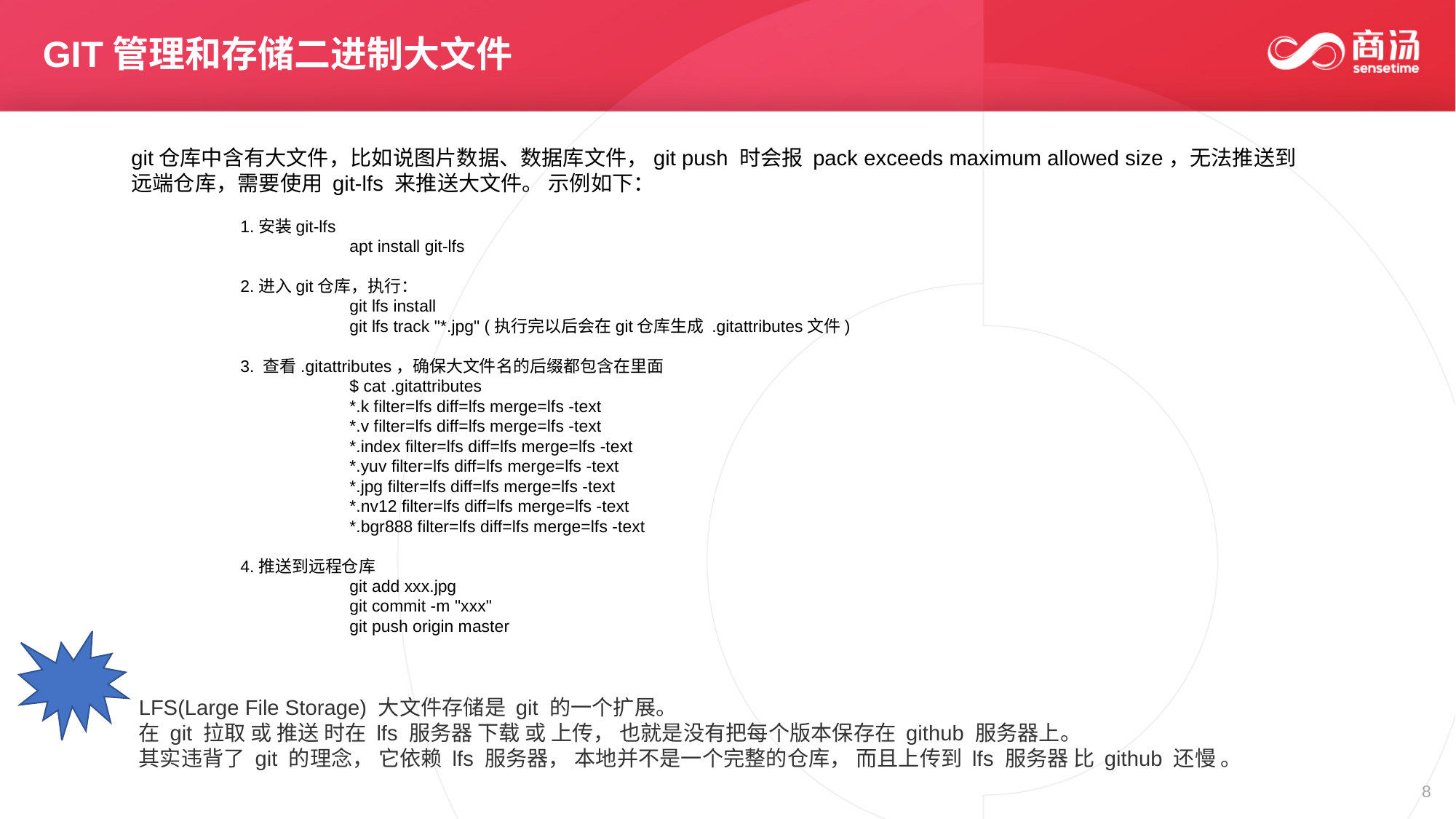

GIT管理和存储二进制大文件
git仓库中含有大文件，比如说图片数据、数据库文件，git push 时会报 pack exceeds maximum allowed size，无法推送到远端仓库，需要使用 git-lfs 来推送大文件。 示例如下：

1.安装git-lfs
	apt install git-lfs
2.进入git仓库，执行：
git lfs install
git lfs track "*.jpg" (执行完以后会在git仓库生成 .gitattributes文件)

3. 查看.gitattributes，确保大文件名的后缀都包含在里面
$ cat .gitattributes
*.k filter=lfs diff=lfs merge=lfs -text
*.v filter=lfs diff=lfs merge=lfs -text
*.index filter=lfs diff=lfs merge=lfs -text
*.yuv filter=lfs diff=lfs merge=lfs -text
*.jpg filter=lfs diff=lfs merge=lfs -text
*.nv12 filter=lfs diff=lfs merge=lfs -text
*.bgr888 filter=lfs diff=lfs merge=lfs -text

4.推送到远程仓库
git add xxx.jpg
git commit -m "xxx"
git push origin master

LFS(Large File Storage) 大文件存储是 git 的一个扩展。
在 git 拉取 或 推送 时在 lfs 服务器 下载 或 上传， 也就是没有把每个版本保存在 github 服务器上。
其实违背了 git 的理念， 它依赖 lfs 服务器， 本地并不是一个完整的仓库， 而且上传到 lfs 服务器 比 github 还慢 。
8